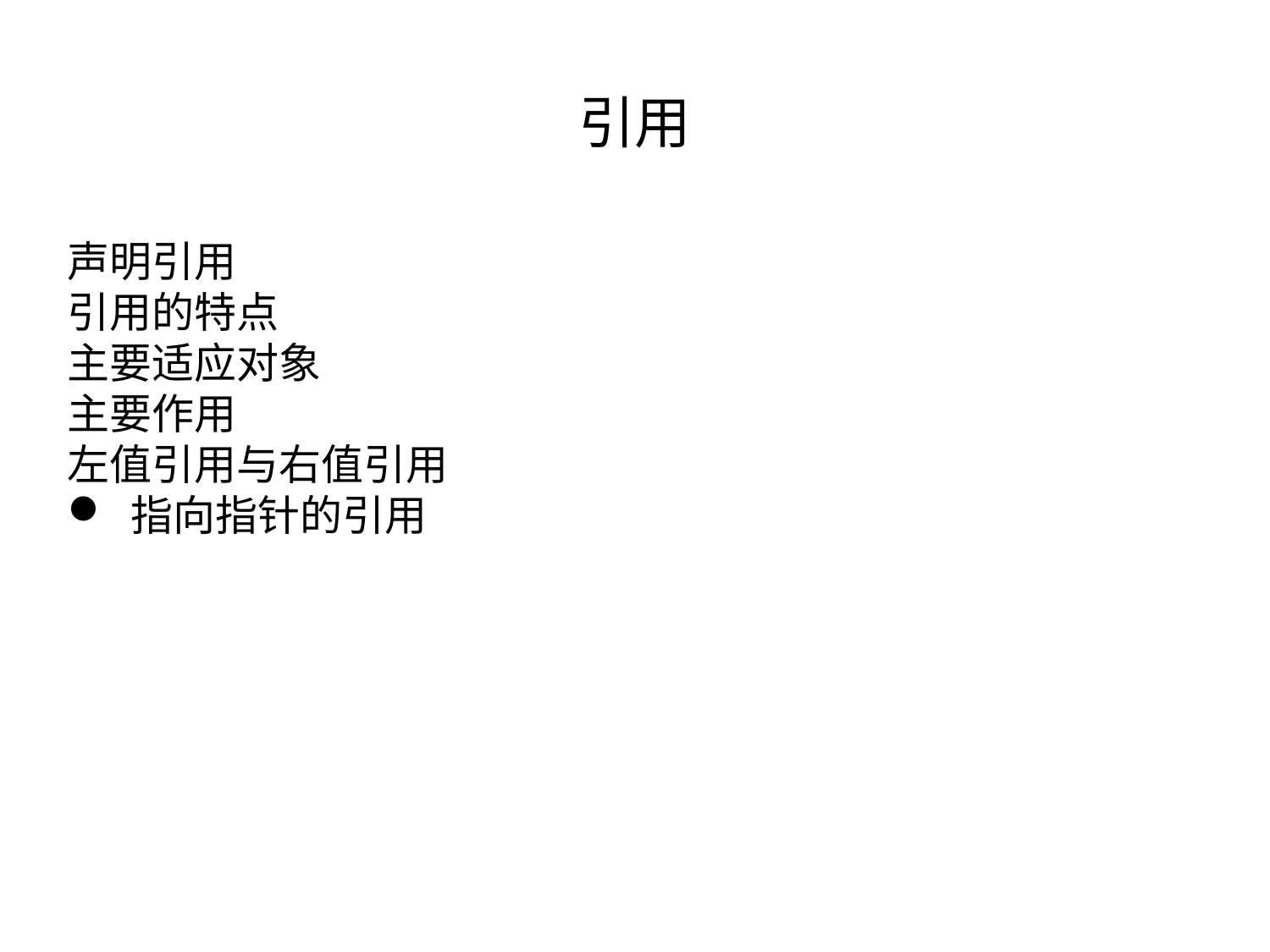

引用
声明引用
引用的特点
主要适应对象
主要作用
左值引用与右值引用
指向指针的引用